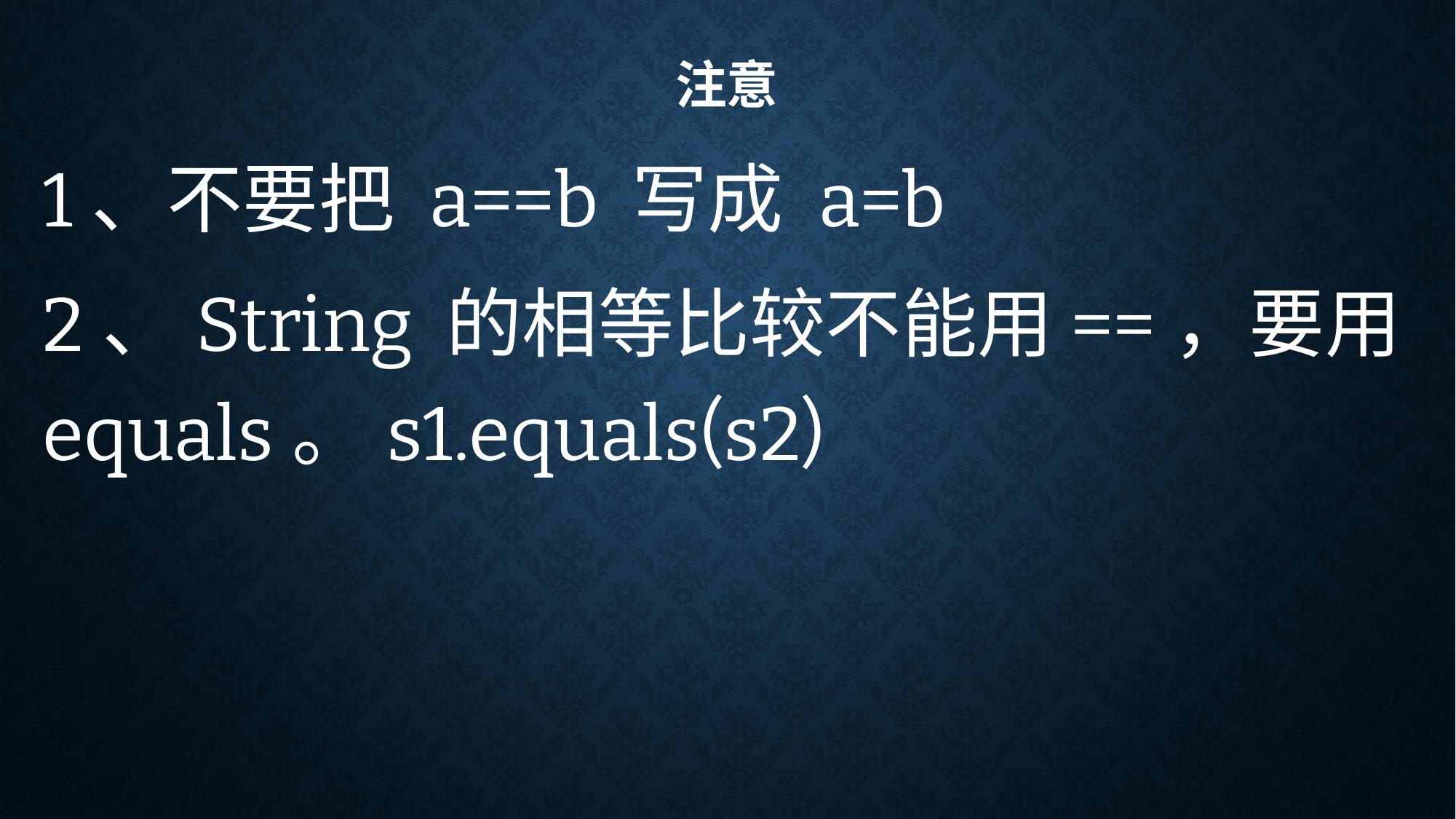

# 注意
1、不要把 a==b 写成 a=b
2、String 的相等比较不能用==，要用 equals。s1.equals(s2)